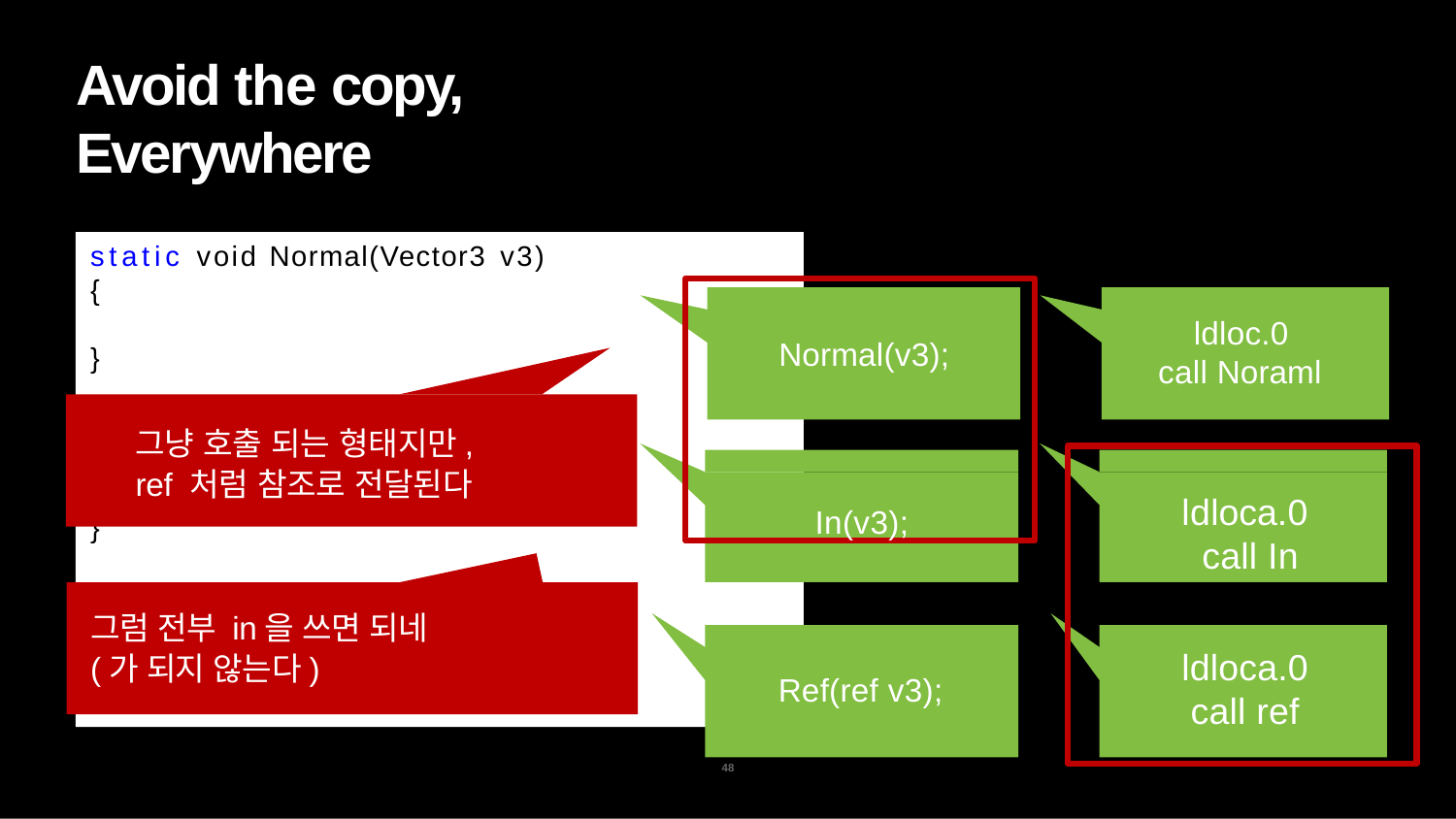

# Avoid the copy, Everywhere

static void Normal(Vector3 v3)
{

Normal(v3);

In(v3);

ldloc.0  call Noraml
}

stati呼c びvo方idはI普n(通inとV一ec緒toなr3のvに3)
그냥 호출 되는 형태지만,
ref 처럼 참조로 전달된다
{

ldloca.0  call In

ldloca.0
call ref
}

static void Ref(ref Vector3 v3)
그럼 전부 in을 쓰면 되네
(가 되지 않는다)

Ref(ref v3);
}
48